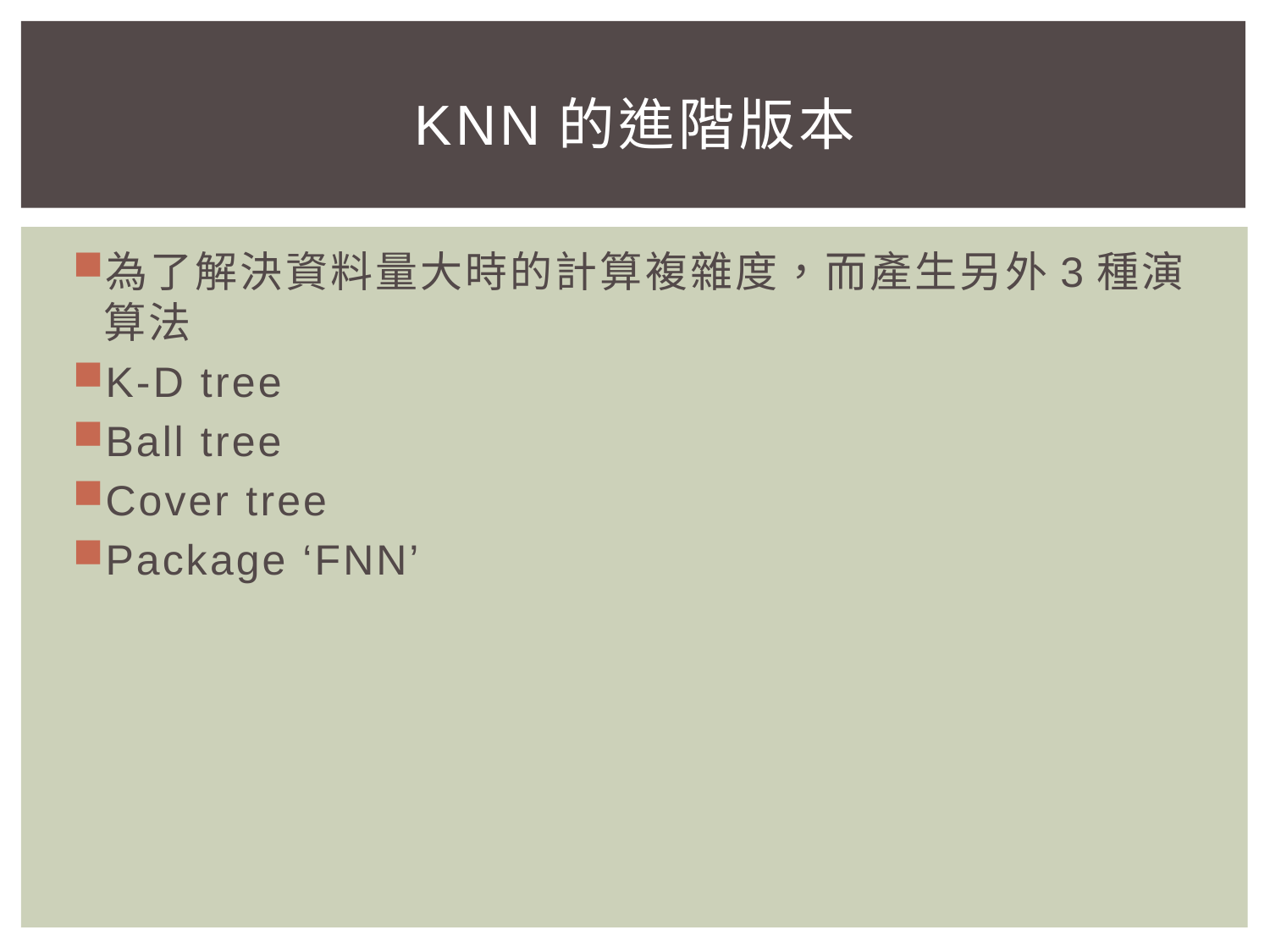

# KNN的進階版本
為了解決資料量大時的計算複雜度，而產生另外3種演算法
K-D tree
Ball tree
Cover tree
Package ‘FNN’